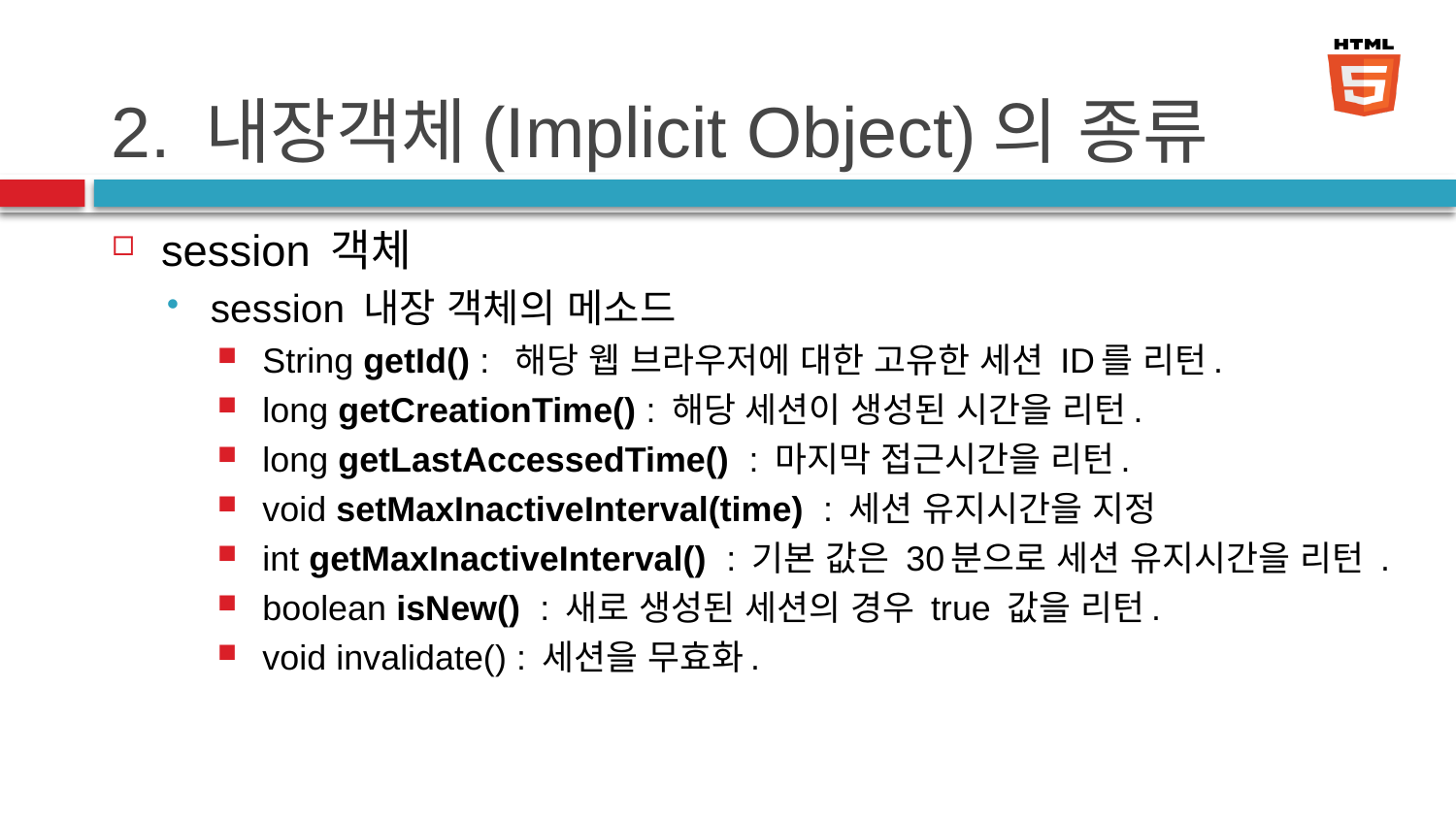

# 2. 내장객체(Implicit Object)의 종류
session 객체
session 내장 객체의 메소드
 String getId() :  해당 웹 브라우저에 대한 고유한 세션 ID를 리턴.
 long getCreationTime() : 해당 세션이 생성된 시간을 리턴.
 long getLastAccessedTime()  : 마지막 접근시간을 리턴.
 void setMaxInactiveInterval(time)  : 세션 유지시간을 지정
 int getMaxInactiveInterval()  : 기본 값은 30분으로 세션 유지시간을 리턴 .
 boolean isNew()  : 새로 생성된 세션의 경우 true 값을 리턴.
 void invalidate() : 세션을 무효화.